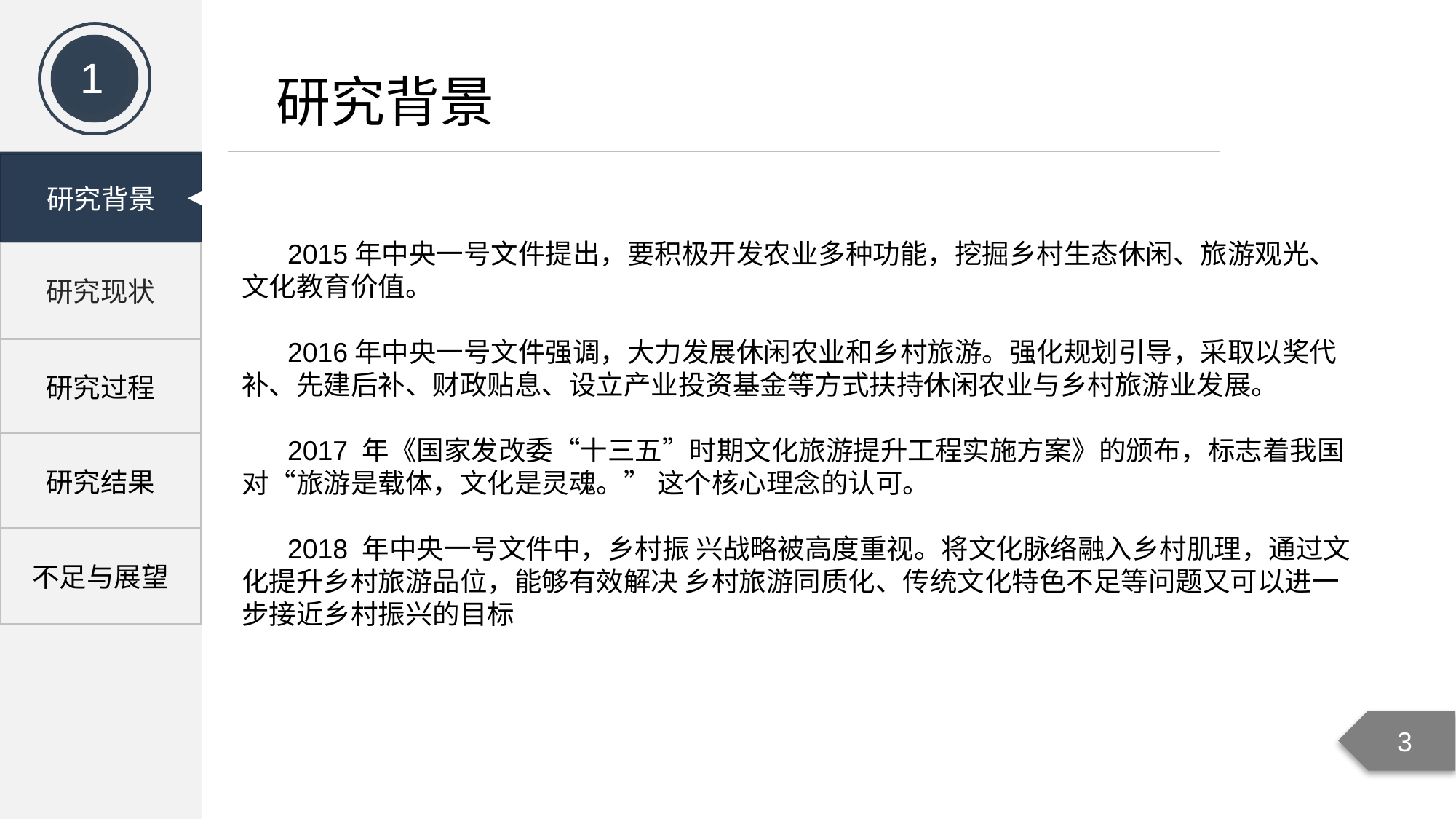

1
研究背景
研究背景

      2015年中央一号文件提出，要积极开发农业多种功能，挖掘乡村生态休闲、旅游观光、文化教育价值。

      2016年中央一号文件强调，大力发展休闲农业和乡村旅游。强化规划引导，采取以奖代补、先建后补、财政贴息、设立产业投资基金等方式扶持休闲农业与乡村旅游业发展。

      2017 年《国家发改委“十三五”时期文化旅游提升工程实施方案》的颁布，标志着我国 对“旅游是载体，文化是灵魂。” 这个核心理念的认可。

      2018 年中央一号文件中，乡村振 兴战略被高度重视。将文化脉络融入乡村肌理，通过文化提升乡村旅游品位，能够有效解决 乡村旅游同质化、传统文化特色不足等问题又可以进一步接近乡村振兴的目标
研究现状
研究过程
研究结果
不足与展望